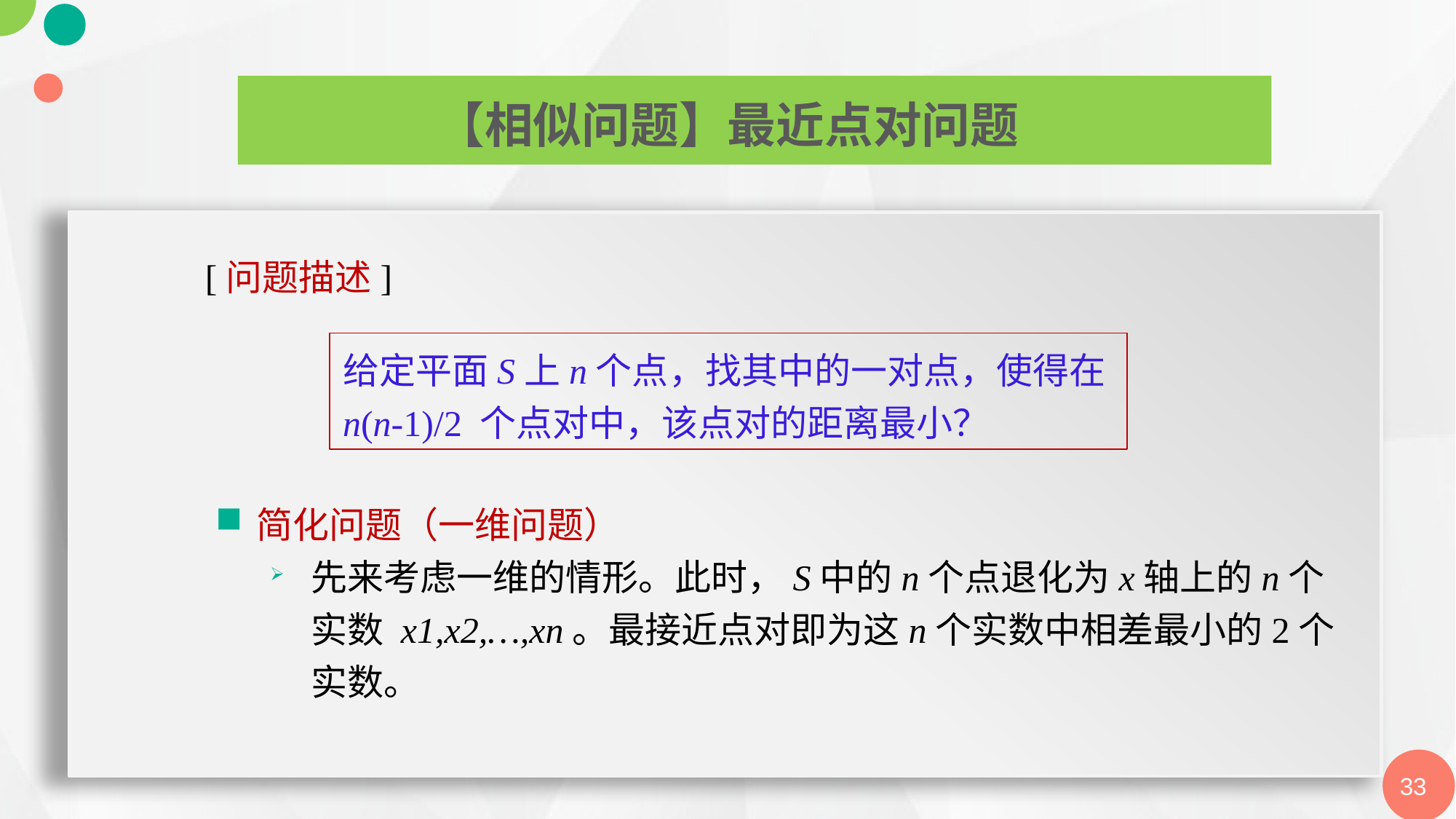

【相似问题】最近点对问题
[问题描述]
给定平面S上n个点，找其中的一对点，使得在n(n-1)/2 个点对中，该点对的距离最小？
简化问题（一维问题）
先来考虑一维的情形。此时，S中的n个点退化为x轴上的n个实数 x1,x2,…,xn。最接近点对即为这n个实数中相差最小的2个实数。